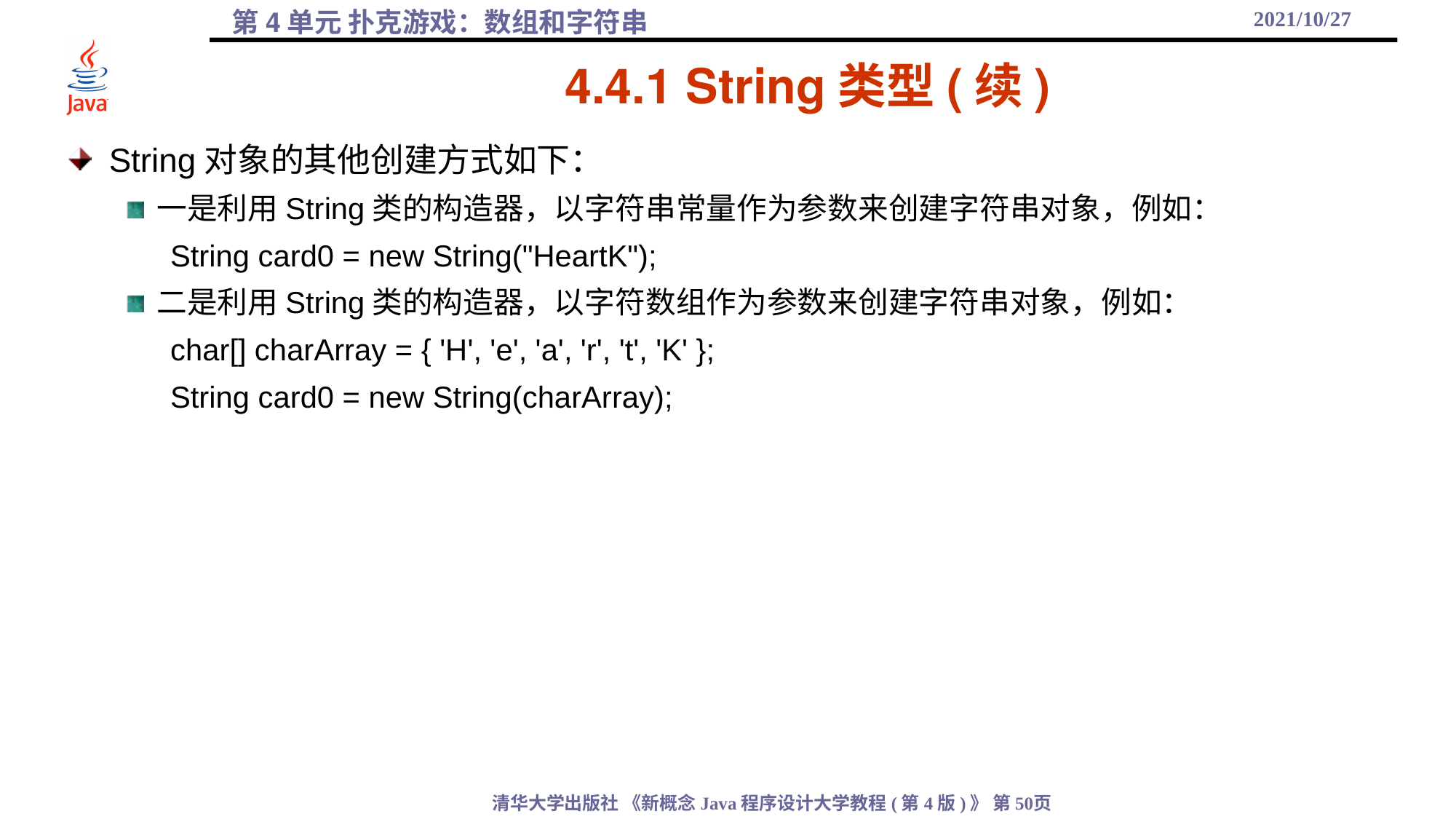

2021/10/27
# 4.4.1 String类型(续)
String对象的其他创建方式如下：
一是利用String类的构造器，以字符串常量作为参数来创建字符串对象，例如：
String card0 = new String("HeartK");
二是利用String类的构造器，以字符数组作为参数来创建字符串对象，例如：
char[] charArray = { 'H', 'e', 'a', 'r', 't', 'K' };
String card0 = new String(charArray);